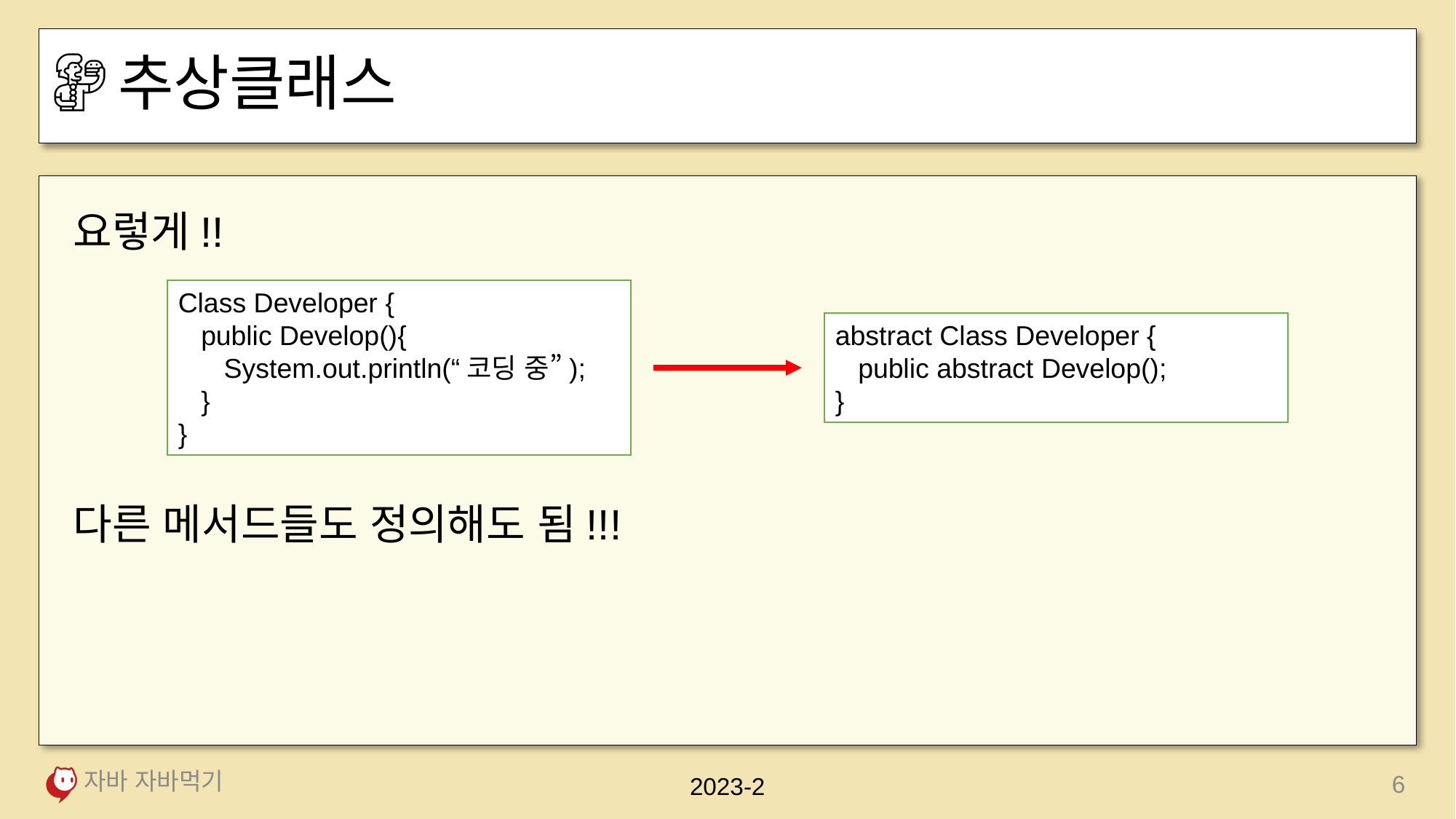

# 추상클래스
요렇게!!

다른 메서드들도 정의해도 됨!!!
Class Developer {
   public Develop(){
      System.out.println(“코딩 중”);
   }
}
abstract Class Developer {
   public abstract Develop();
}
자바 자바먹기
6